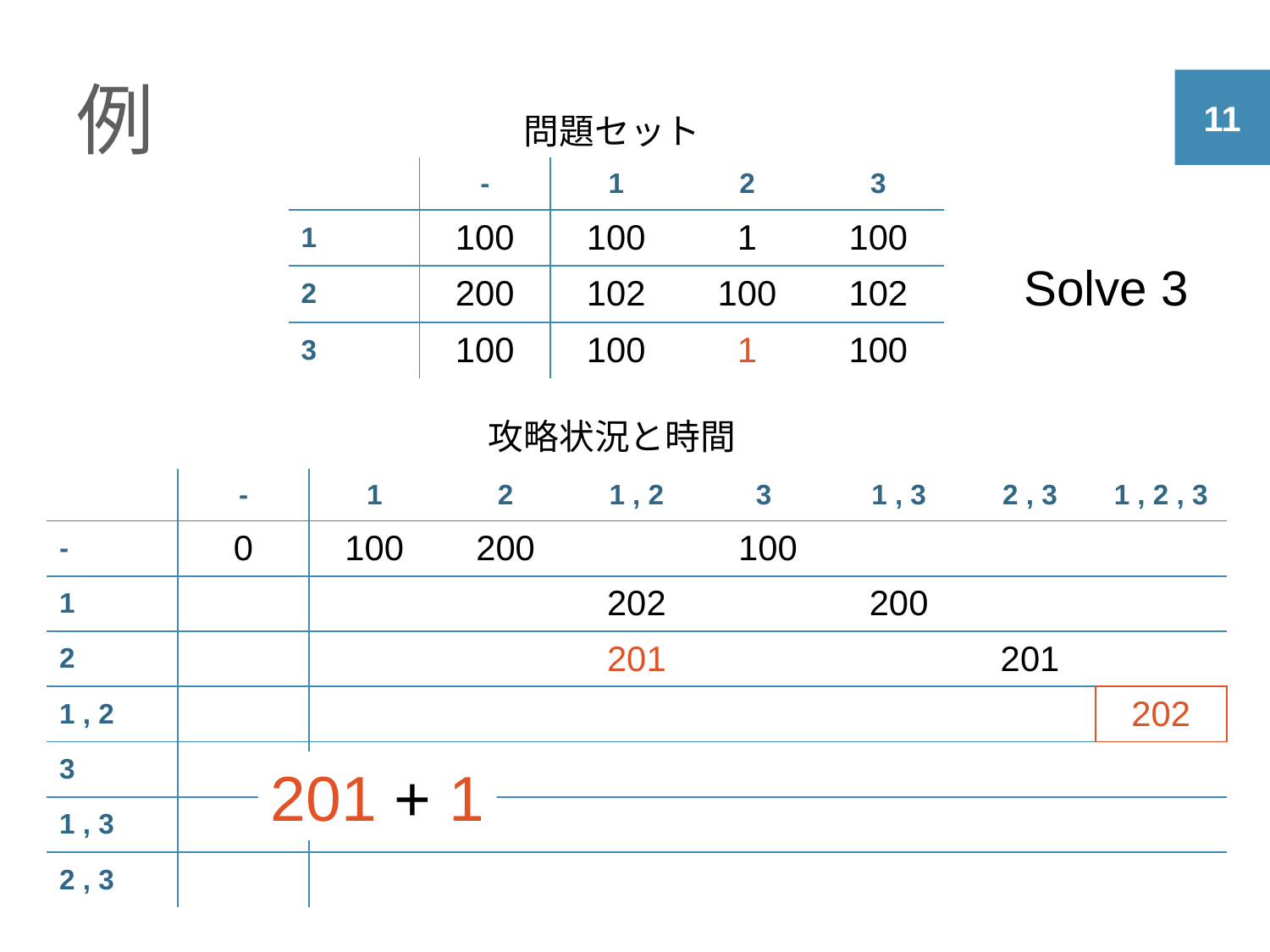

# 例
問題セット
|  | - | 1 | 2 | 3 |
| --- | --- | --- | --- | --- |
| 1 | 100 | 100 | 1 | 100 |
| 2 | 200 | 102 | 100 | 102 |
| 3 | 100 | 100 | 1 | 100 |
Solve 3
攻略状況と時間
|  | - | 1 | 2 | 1 , 2 | 3 | 1 , 3 | 2 , 3 | 1 , 2 , 3 |
| --- | --- | --- | --- | --- | --- | --- | --- | --- |
| - | 0 | 100 | 200 |  | 100 |  |  |  |
| 1 |  |  |  | 202 |  | 200 |  |  |
| 2 |  |  |  | 201 |  |  | 201 |  |
| 1 , 2 |  |  |  |  |  |  |  | 202 |
| 3 |  |  |  |  |  |  |  |  |
| 1 , 3 |  |  |  |  |  |  |  |  |
| 2 , 3 |  |  |  |  |  |  |  |  |
201 + 1